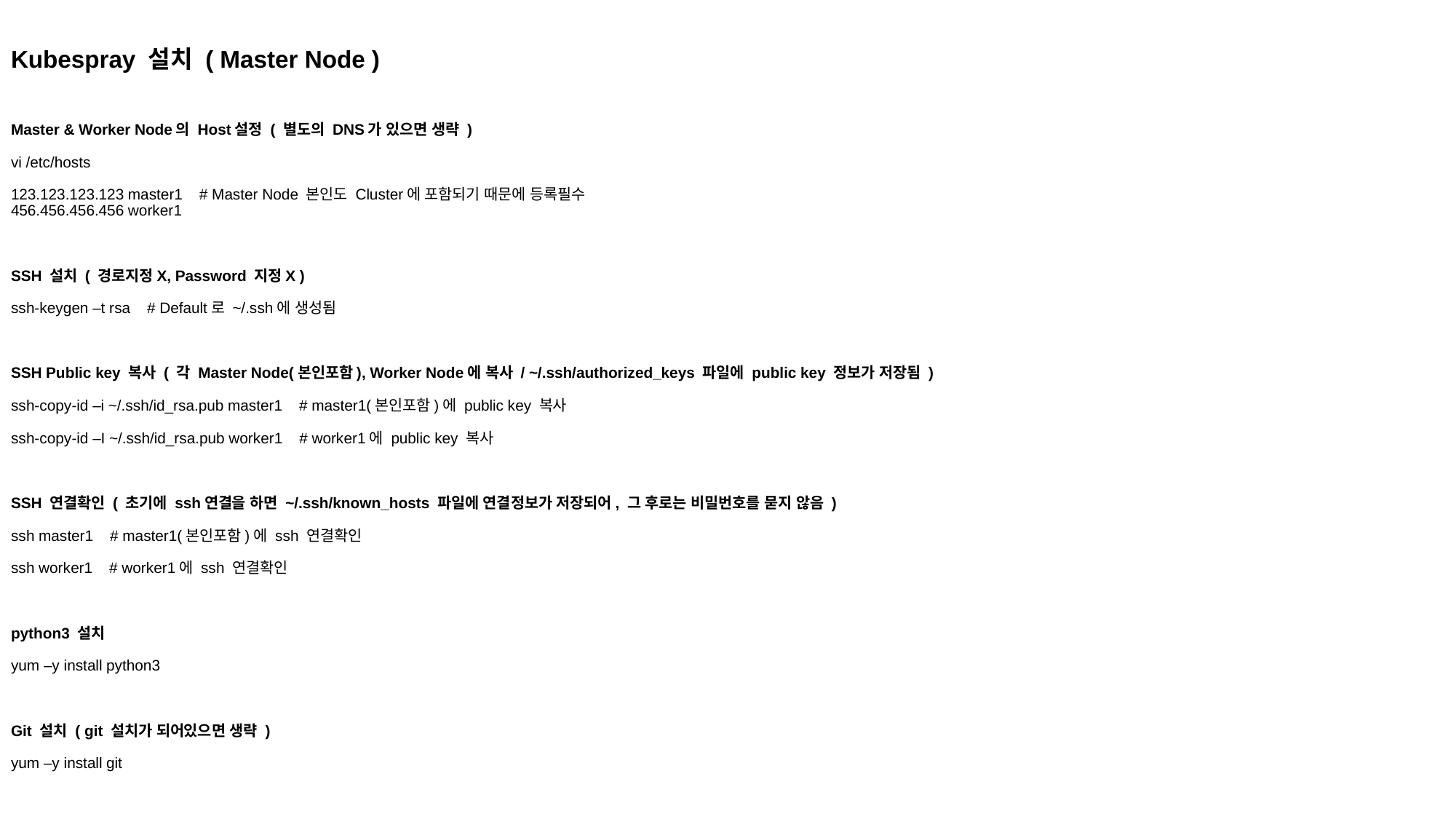

# Kubespray 설치 ( Master Node ) Master & Worker Node의 Host설정 ( 별도의 DNS가 있으면 생략 ) vi /etc/hosts 123.123.123.123 master1    # Master Node 본인도 Cluster에 포함되기 때문에 등록필수 456.456.456.456 worker1 SSH 설치 ( 경로지정X, Password 지정X ) ssh-keygen –t rsa    # Default로 ~/.ssh에 생성됨 SSH Public key 복사 ( 각 Master Node(본인포함), Worker Node에 복사 / ~/.ssh/authorized_keys 파일에 public key 정보가 저장됨 ) ssh-copy-id –i ~/.ssh/id_rsa.pub master1    # master1(본인포함)에 public key 복사 ssh-copy-id –I ~/.ssh/id_rsa.pub worker1    # worker1에 public key 복사 SSH 연결확인 ( 초기에 ssh연결을 하면 ~/.ssh/known_hosts 파일에 연결정보가 저장되어, 그 후로는 비밀번호를 묻지 않음 ) ssh master1    # master1(본인포함)에 ssh 연결확인 ssh worker1    # worker1에 ssh 연결확인 python3 설치 yum –y install python3 Git 설치 ( git 설치가 되어있으면 생략 ) yum –y install git